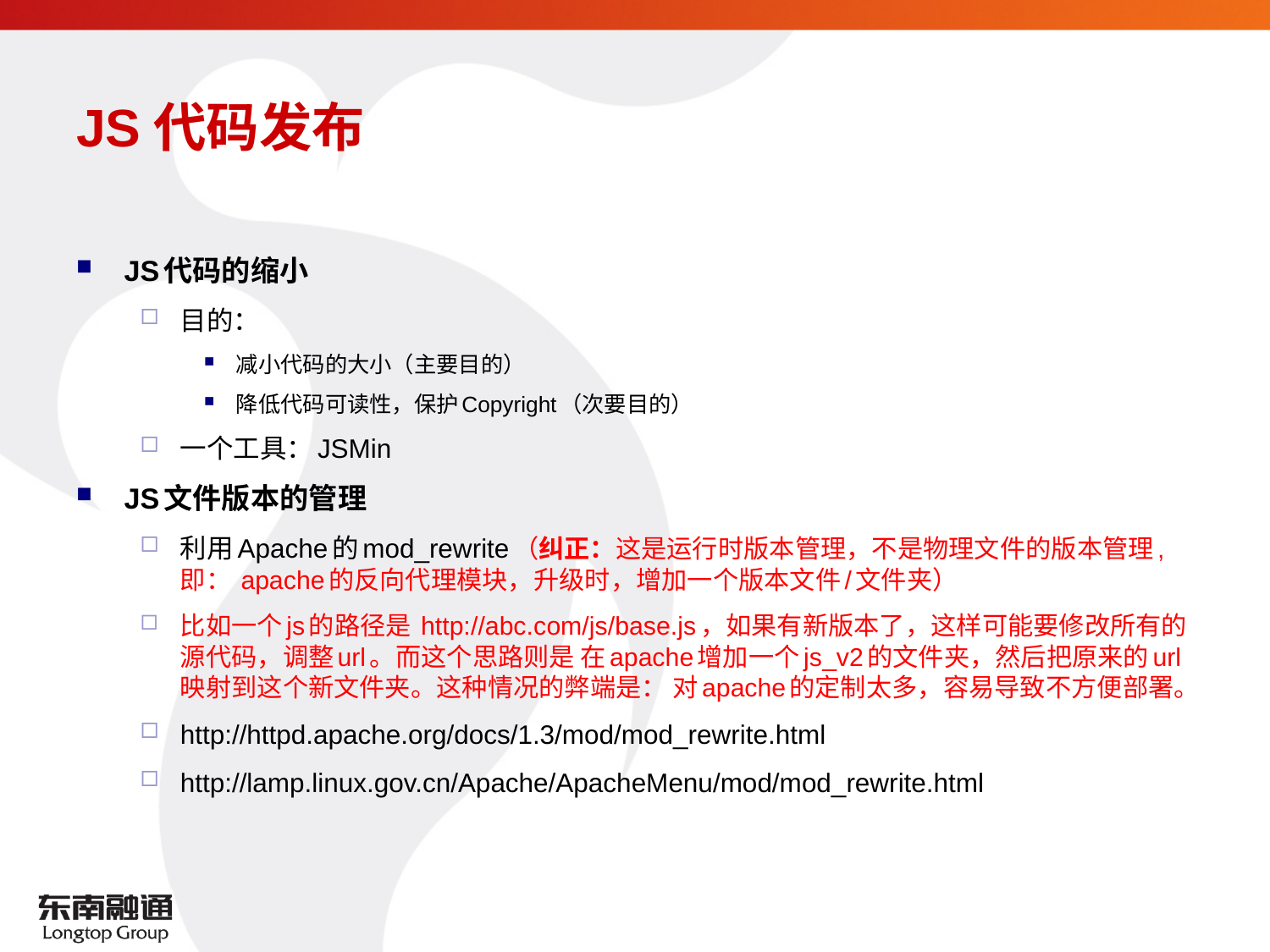

# JS代码发布
JS代码的缩小
目的：
减小代码的大小（主要目的）
降低代码可读性，保护Copyright（次要目的）
一个工具：JSMin
JS文件版本的管理
利用Apache的mod_rewrite（纠正：这是运行时版本管理，不是物理文件的版本管理,即： apache的反向代理模块，升级时，增加一个版本文件/文件夹）
比如一个js的路径是 http://abc.com/js/base.js，如果有新版本了，这样可能要修改所有的源代码，调整url。而这个思路则是 在apache增加一个js_v2的文件夹，然后把原来的url映射到这个新文件夹。这种情况的弊端是： 对apache的定制太多，容易导致不方便部署。
http://httpd.apache.org/docs/1.3/mod/mod_rewrite.html
http://lamp.linux.gov.cn/Apache/ApacheMenu/mod/mod_rewrite.html